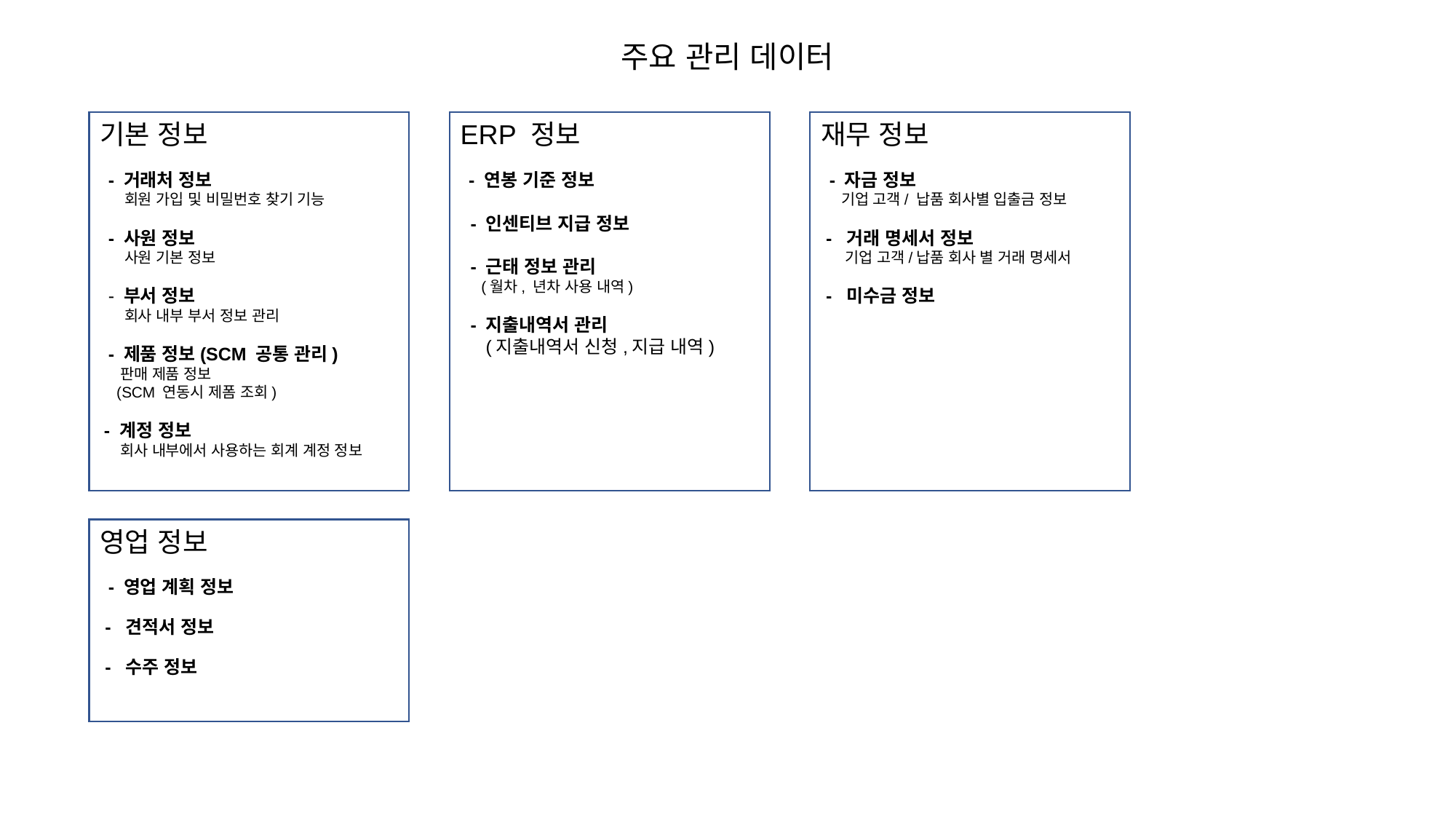

주요 관리 데이터
기본 정보

  - 거래처 정보
     회원 가입 및 비밀번호 찾기 기능

  - 사원 정보
     사원 기본 정보

  - 부서 정보
     회사 내부 부서 정보 관리

  - 제품 정보(SCM 공통 관리)
    판매 제품 정보
    (SCM 연동시 제폼 조회)

 - 계정 정보
    회사 내부에서 사용하는 회계 계정 정보
ERP 정보

  - 연봉 기준 정보

  - 인센티브 지급 정보

  - 근태 정보 관리
     (월차, 년차 사용 내역)

  - 지출내역서 관리
     (지출내역서 신청,지급 내역)

재무 정보

  - 자금 정보
    기업 고객/ 납품 회사별 입출금 정보

 -  거래 명세서 정보
     기업 고객/납품 회사 별 거래 명세서

 -  미수금 정보

영업 정보

  - 영업 계획 정보

 -  견적서 정보

 -  수주 정보